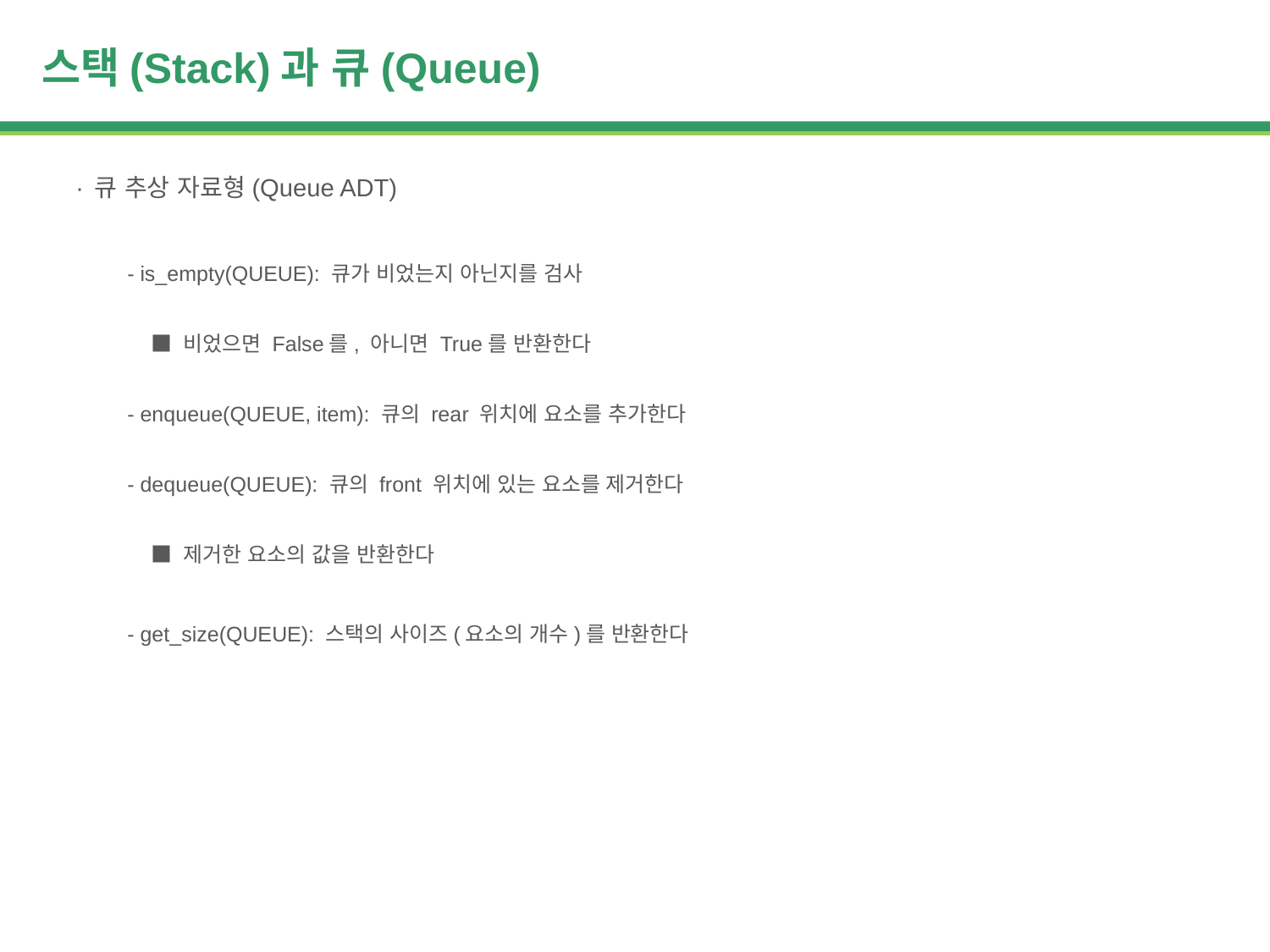

스택(Stack)과 큐(Queue)

∙ 큐 추상 자료형(Queue ADT)
- is_empty(QUEUE): 큐가 비었는지 아닌지를 검사
■ 비었으면 False를, 아니면 True를 반환한다
- enqueue(QUEUE, item): 큐의 rear 위치에 요소를 추가한다
- dequeue(QUEUE): 큐의 front 위치에 있는 요소를 제거한다
■ 제거한 요소의 값을 반환한다
- get_size(QUEUE): 스택의 사이즈(요소의 개수)를 반환한다